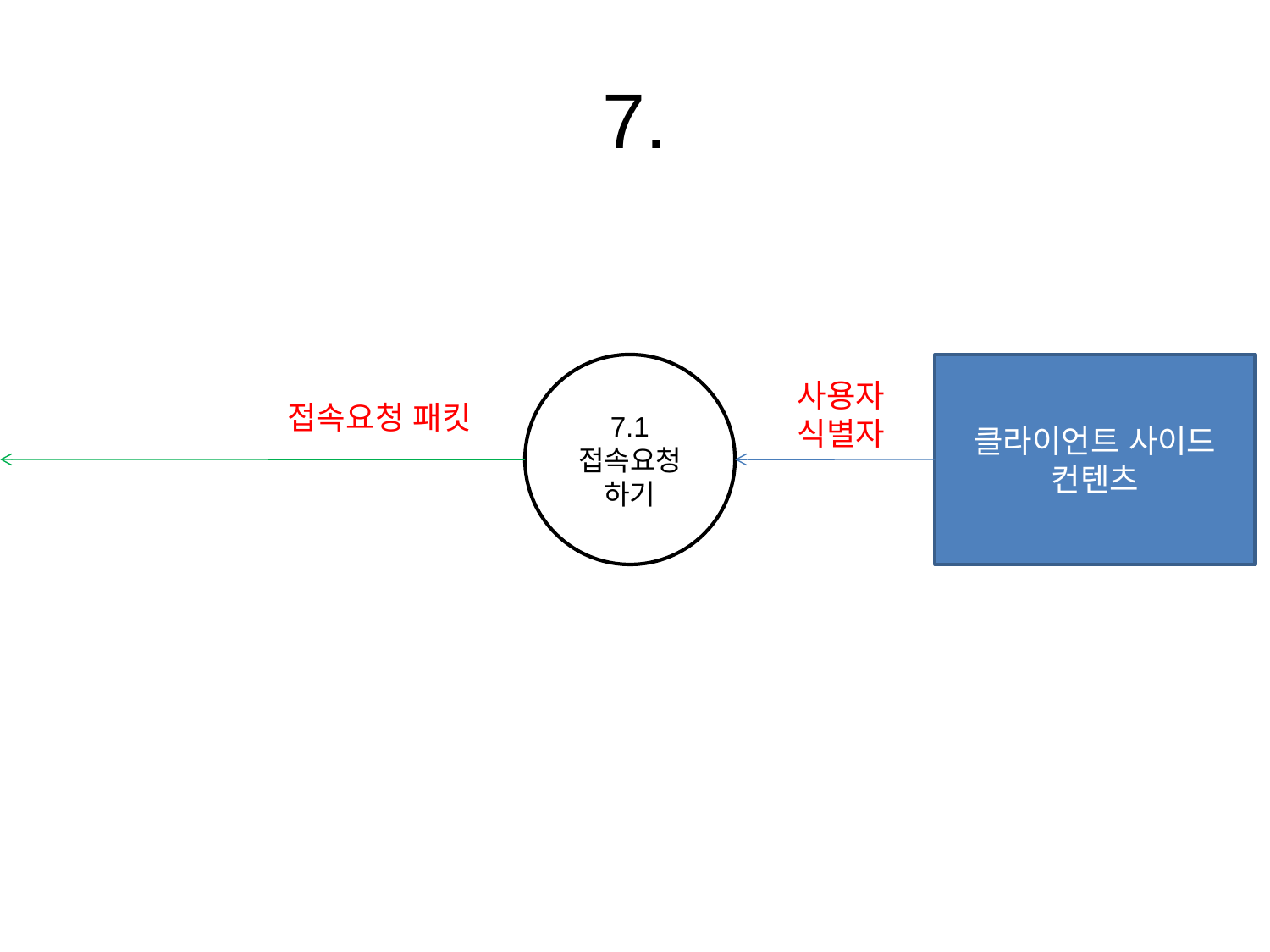

# 7.
7.1
접속요청
하기
클라이언트 사이드
컨텐츠
사용자
식별자
접속요청 패킷